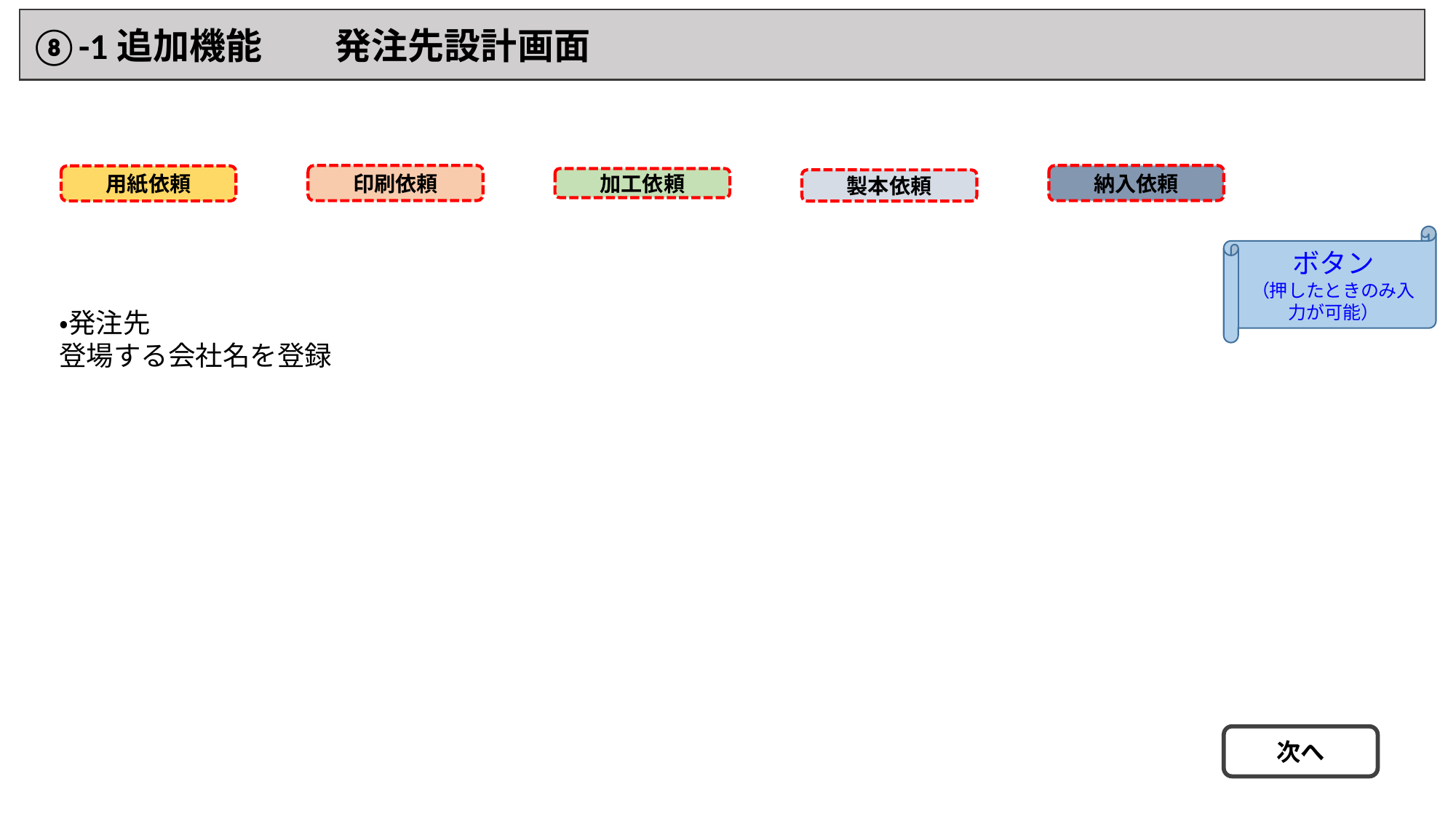

⑧-1追加機能　　発注先設計画面
印刷依頼
納入依頼
用紙依頼
加工依頼
製本依頼
ボタン
（押したときのみ入力が可能）
・発注先
登場する会社名を登録
次へ